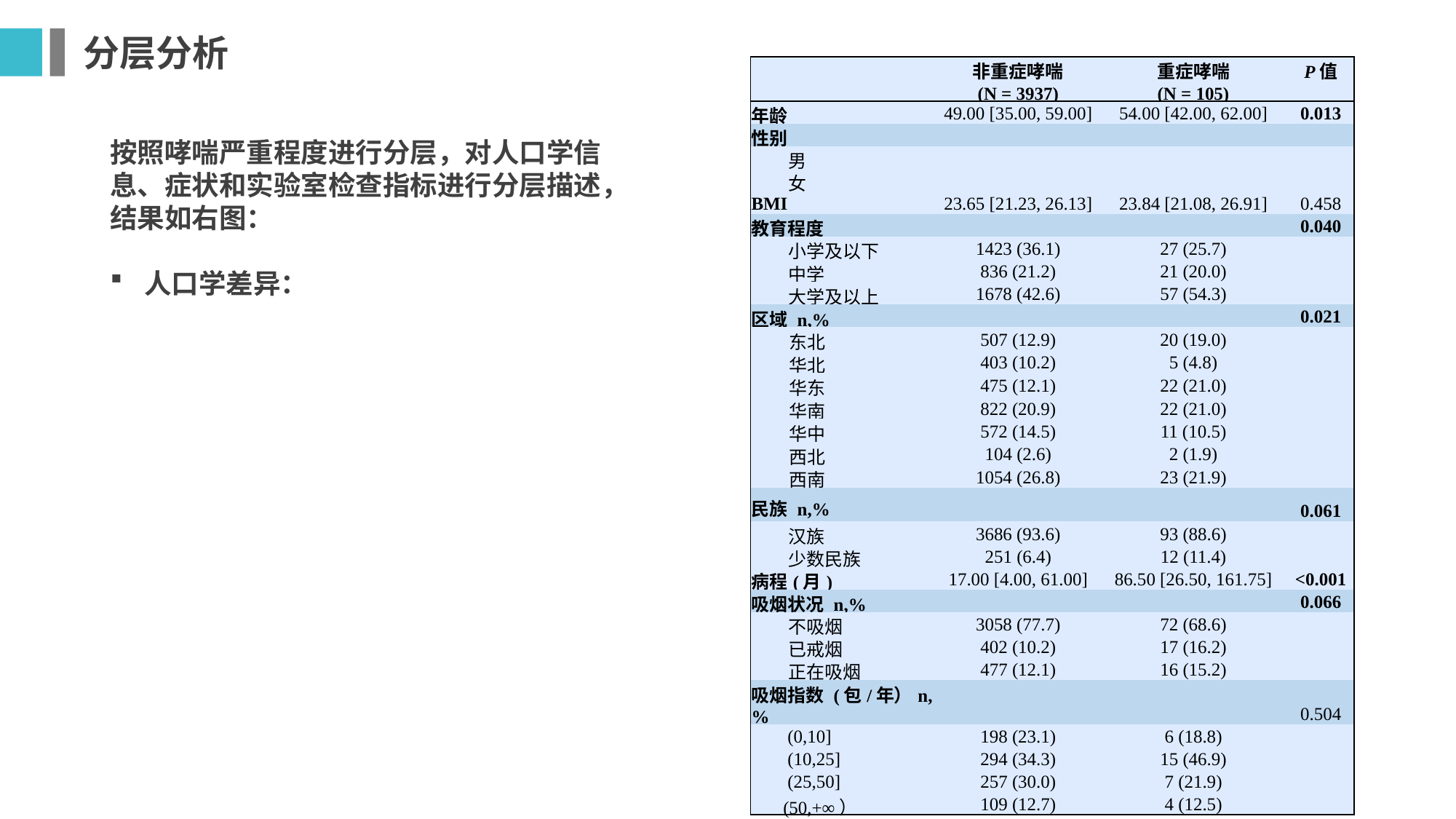

分层分析

|  | 非重症哮喘 (N = 3937) | 重症哮喘 (N = 105) | P值 |
| --- | --- | --- | --- |
| 年龄 | 49.00 [35.00, 59.00] | 54.00 [42.00, 62.00] | 0.013 |
| 性别 |  |  |  |
| 男 |  |  |  |
| 女 |  |  |  |
| BMI | 23.65 [21.23, 26.13] | 23.84 [21.08, 26.91] | 0.458 |
| 教育程度 |  |  | 0.040 |
| 小学及以下 | 1423 (36.1) | 27 (25.7) |  |
| 中学 | 836 (21.2) | 21 (20.0) |  |
| 大学及以上 | 1678 (42.6) | 57 (54.3) |  |
| 区域 n,% |  |  | 0.021 |
| 东北 | 507 (12.9) | 20 (19.0) |  |
| 华北 | 403 (10.2) | 5 (4.8) |  |
| 华东 | 475 (12.1) | 22 (21.0) |  |
| 华南 | 822 (20.9) | 22 (21.0) |  |
| 华中 | 572 (14.5) | 11 (10.5) |  |
| 西北 | 104 (2.6) | 2 (1.9) |  |
| 西南 | 1054 (26.8) | 23 (21.9) |  |
| 民族 n,% |  |  | 0.061 |
| 汉族 | 3686 (93.6) | 93 (88.6) |  |
| 少数民族 | 251 (6.4) | 12 (11.4) |  |
| 病程(月) | 17.00 [4.00, 61.00] | 86.50 [26.50, 161.75] | <0.001 |
| 吸烟状况 n,% |  |  | 0.066 |
| 不吸烟 | 3058 (77.7) | 72 (68.6) |  |
| 已戒烟 | 402 (10.2) | 17 (16.2) |  |
| 正在吸烟 | 477 (12.1) | 16 (15.2) |  |
| 吸烟指数 (包/年）n,% |  |  | 0.504 |
| (0,10] | 198 (23.1) | 6 (18.8) |  |
| (10,25] | 294 (34.3) | 15 (46.9) |  |
| (25,50] | 257 (30.0) | 7 (21.9) |  |
| (50,+∞） | 109 (12.7) | 4 (12.5) |  |
按照哮喘严重程度进行分层，对人口学信息、症状和实验室检查指标进行分层描述，结果如右图：

人口学差异：